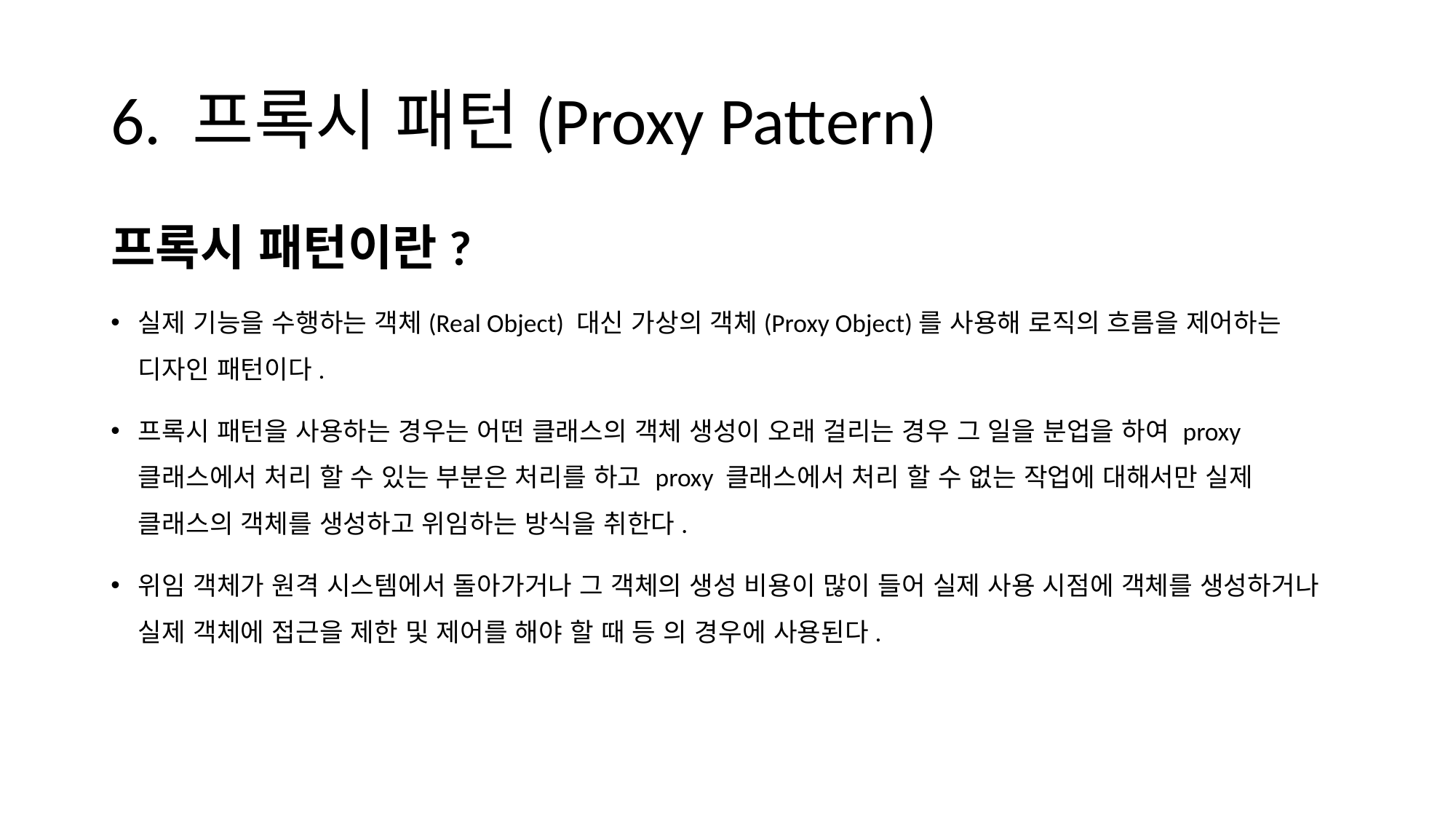

# 6. 프록시 패턴(Proxy Pattern)
프록시 패턴이란?
실제 기능을 수행하는 객체(Real Object) 대신 가상의 객체(Proxy Object)를 사용해 로직의 흐름을 제어하는 디자인 패턴이다.
프록시 패턴을 사용하는 경우는 어떤 클래스의 객체 생성이 오래 걸리는 경우 그 일을 분업을 하여 proxy 클래스에서 처리 할 수 있는 부분은 처리를 하고 proxy 클래스에서 처리 할 수 없는 작업에 대해서만 실제 클래스의 객체를 생성하고 위임하는 방식을 취한다.
위임 객체가 원격 시스템에서 돌아가거나 그 객체의 생성 비용이 많이 들어 실제 사용 시점에 객체를 생성하거나 실제 객체에 접근을 제한 및 제어를 해야 할 때 등 의 경우에 사용된다.